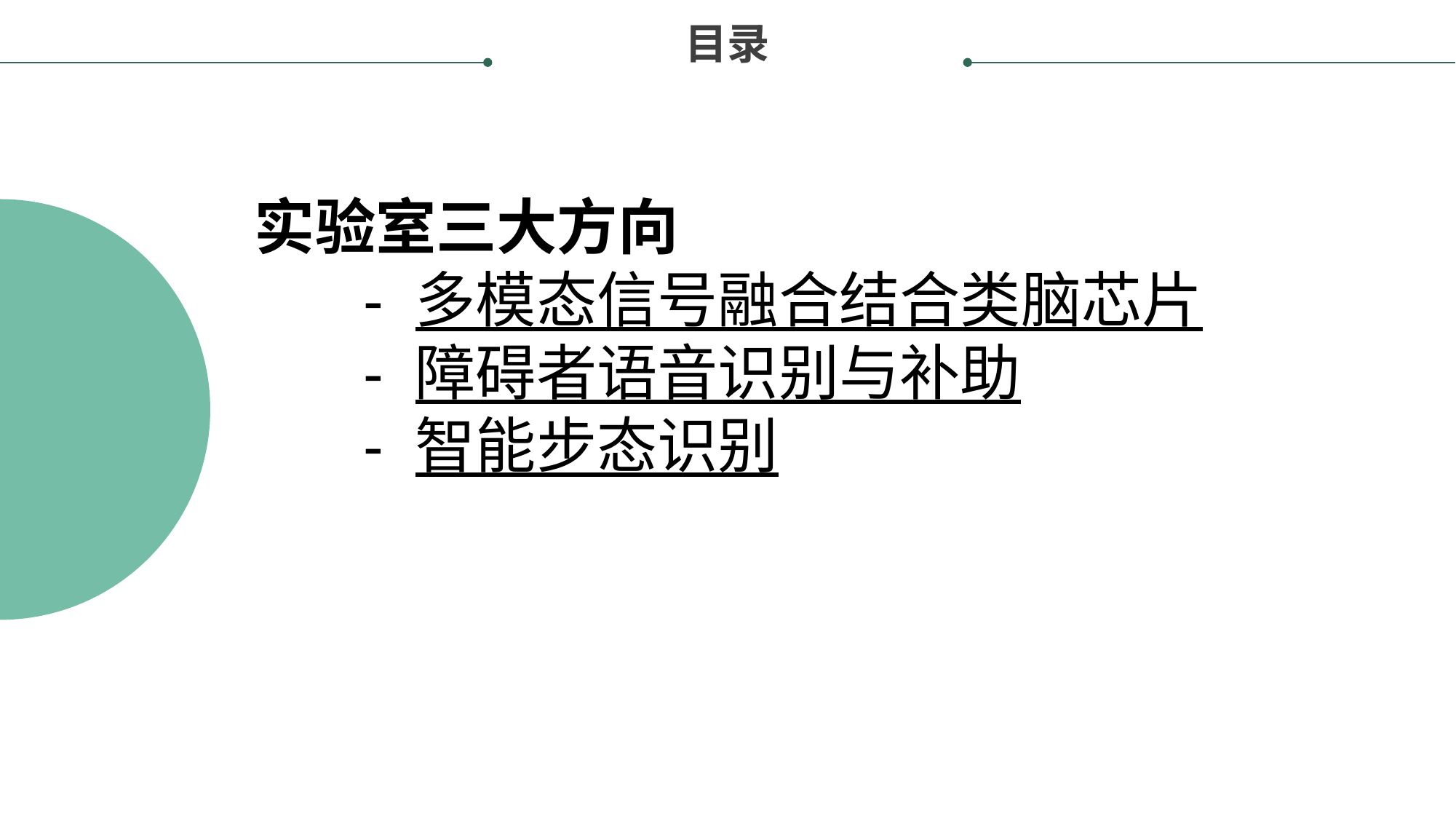

目录
实验室三大方向
	- 多模态信号融合结合类脑芯片
	- 障碍者语音识别与补助
	- 智能步态识别